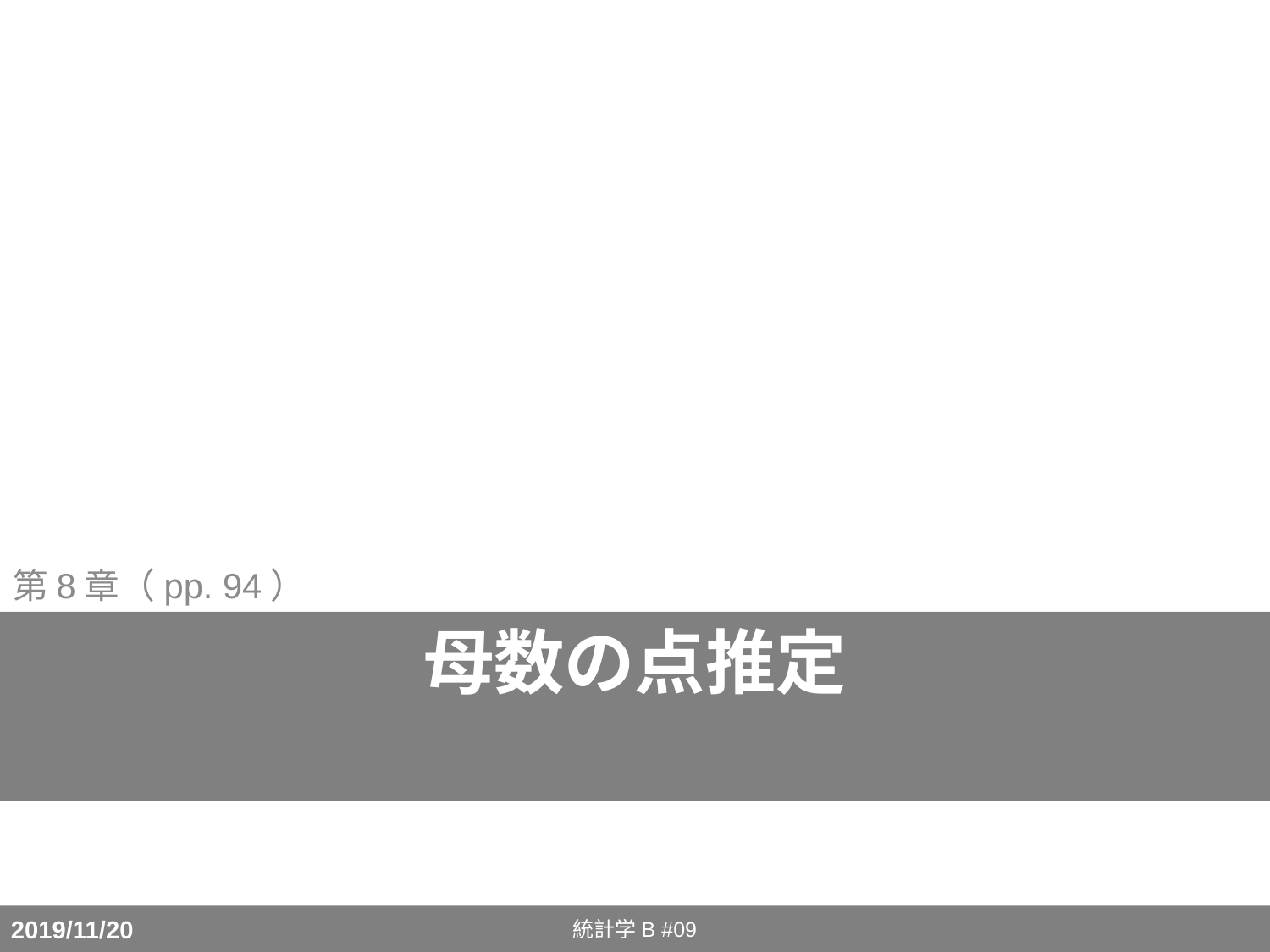

第8章（pp. 94）
# 母数の点推定
統計学B #09
2019/11/20